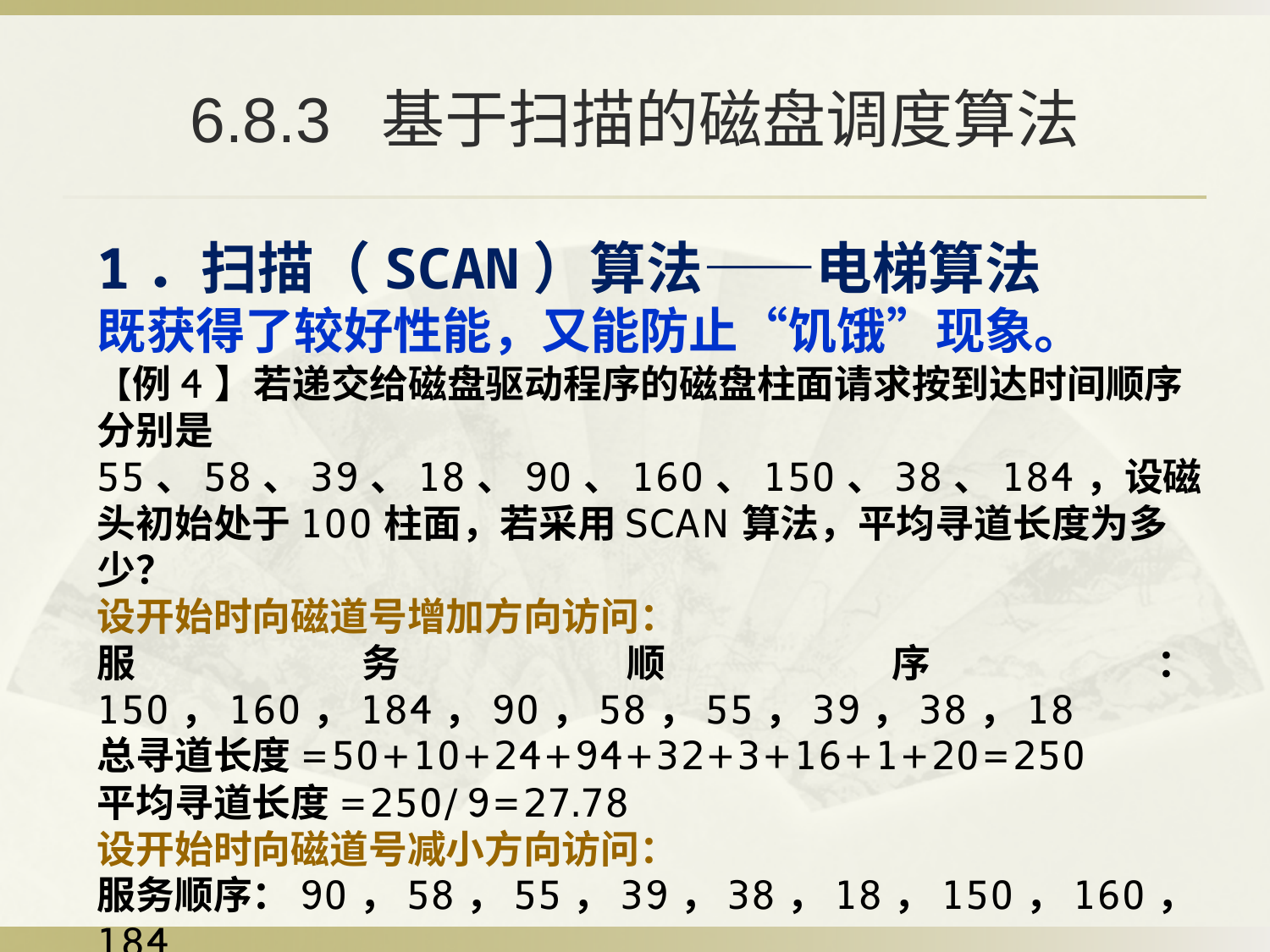

# 6.8.3  基于扫描的磁盘调度算法
1．扫描（SCAN）算法——电梯算法
既获得了较好性能，又能防止“饥饿”现象。
【例4】若递交给磁盘驱动程序的磁盘柱面请求按到达时间顺序分别是55、58、39、18、90、160、150、38、184，设磁头初始处于100柱面，若采用SCAN算法，平均寻道长度为多少？
设开始时向磁道号增加方向访问：
服务顺序：150，160，184，90，58，55，39，38，18
总寻道长度=50+10+24+94+32+3+16+1+20=250
平均寻道长度=250/9=27.78
设开始时向磁道号减小方向访问：
服务顺序：90，58，55，39，38，18，150，160，184
总寻道长度=10+32+3+16+1+20+132+10+24=248
平均寻道长度=248/9=27.56
120